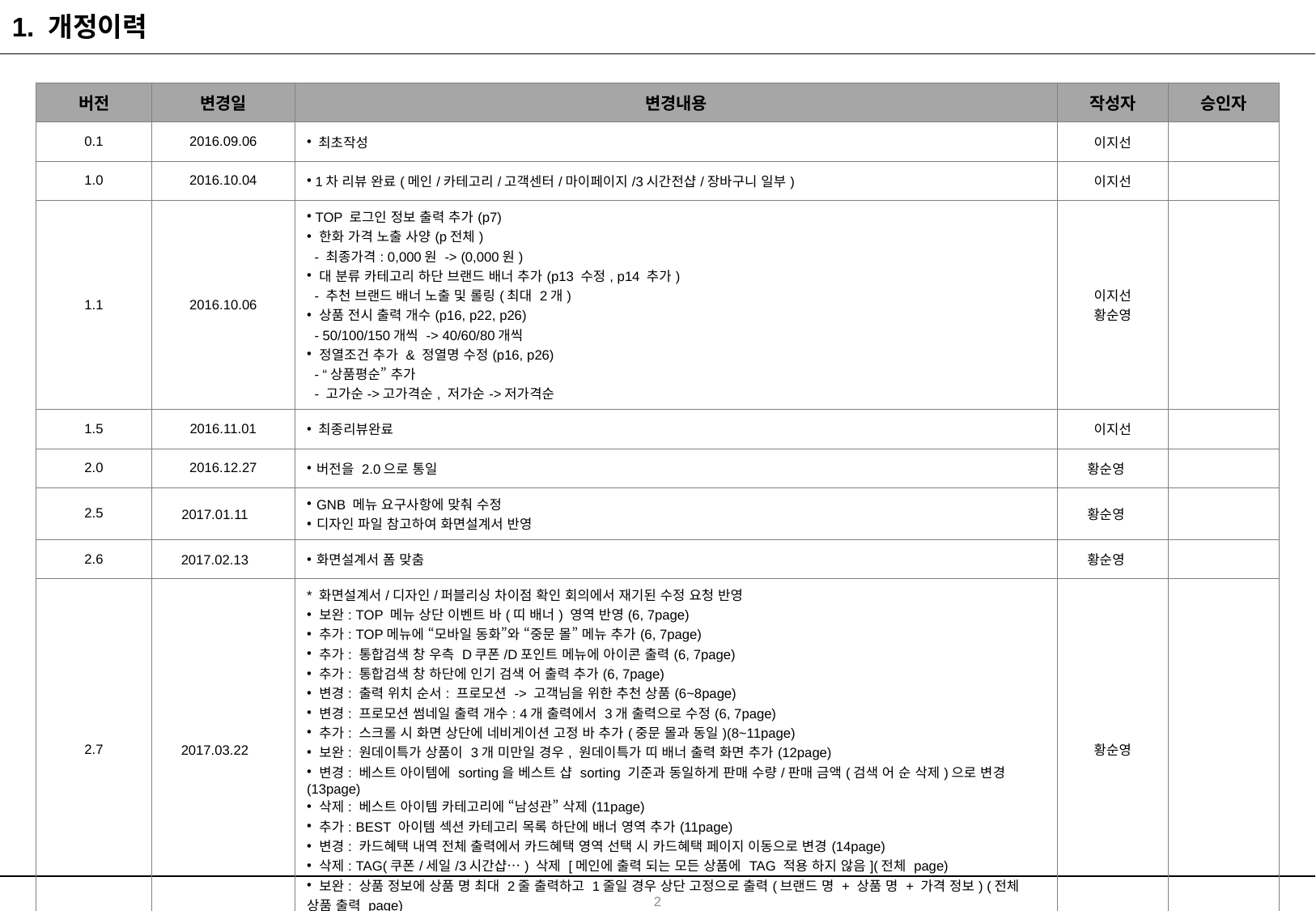

1. 개정이력
| 버전 | 변경일 | 변경내용 | 작성자 | 승인자 |
| --- | --- | --- | --- | --- |
| 0.1 | 2016.09.06 | 최초작성 | 이지선 |  |
| 1.0 | 2016.10.04 | 1차 리뷰 완료(메인/카테고리/고객센터/마이페이지/3시간전샵/장바구니 일부) | 이지선 |  |
| 1.1 | 2016.10.06 | TOP 로그인 정보 출력 추가(p7) 한화 가격 노출 사양(p전체) - 최종가격: 0,000원 -> (0,000원) 대 분류 카테고리 하단 브랜드 배너 추가(p13 수정, p14 추가) - 추천 브랜드 배너 노출 및 롤링(최대 2개) 상품 전시 출력 개수(p16, p22, p26) - 50/100/150개씩 -> 40/60/80개씩 정열조건 추가 & 정열명 수정(p16, p26) - “상품평순” 추가 - 고가순->고가격순, 저가순->저가격순 | 이지선 황순영 |  |
| 1.5 | 2016.11.01 | 최종리뷰완료 | 이지선 |  |
| 2.0 | 2016.12.27 | 버전을 2.0으로 통일 | 황순영 |  |
| 2.5 | 2017.01.11 | GNB 메뉴 요구사항에 맞춰 수정 디자인 파일 참고하여 화면설계서 반영 | 황순영 |  |
| 2.6 | 2017.02.13 | 화면설계서 폼 맞춤 | 황순영 |  |
| 2.7 | 2017.03.22 | \* 화면설계서/디자인/퍼블리싱 차이점 확인 회의에서 재기된 수정 요청 반영 보완: TOP 메뉴 상단 이벤트 바(띠 배너) 영역 반영(6, 7page) 추가: TOP메뉴에 “모바일 동화”와 “중문 몰” 메뉴 추가(6, 7page) 추가: 통합검색 창 우측 D쿠폰/D포인트 메뉴에 아이콘 출력(6, 7page) 추가: 통합검색 창 하단에 인기 검색 어 출력 추가(6, 7page) 변경: 출력 위치 순서: 프로모션 -> 고객님을 위한 추천 상품(6~8page) 변경: 프로모션 썸네일 출력 개수: 4개 출력에서 3개 출력으로 수정(6, 7page) 추가: 스크롤 시 화면 상단에 네비게이션 고정 바 추가(중문 몰과 동일)(8~11page) 보완: 원데이특가 상품이 3개 미만일 경우, 원데이특가 띠 배너 출력 화면 추가(12page) 변경: 베스트 아이템에 sorting을 베스트 샵 sorting 기준과 동일하게 판매 수량/판매 금액(검색 어 순 삭제)으로 변경(13page) 삭제: 베스트 아이템 카테고리에 “남성관” 삭제(11page) 추가: BEST 아이템 섹션 카테고리 목록 하단에 배너 영역 추가(11page) 변경: 카드혜택 내역 전체 출력에서 카드혜택 영역 선택 시 카드혜택 페이지 이동으로 변경(14page) 삭제: TAG(쿠폰/세일/3시간샵…) 삭제 [메인에 출력 되는 모든 상품에 TAG 적용 하지 않음](전체 page) 보완: 상품 정보에 상품 명 최대 2줄 출력하고 1줄일 경우 상단 고정으로 출력(브랜드 명 + 상품 명 + 가격 정보) (전체 상품 출력 page) | 황순영 |  |
| 2.8 | 2017.04.06 | 검색 창 한단 핫 키워드 삭제(김주혜 과장 요청)(6page) 띠 배너 위치 변경(김주혜 과장 요청) (13page) | 황순영 |  |
2